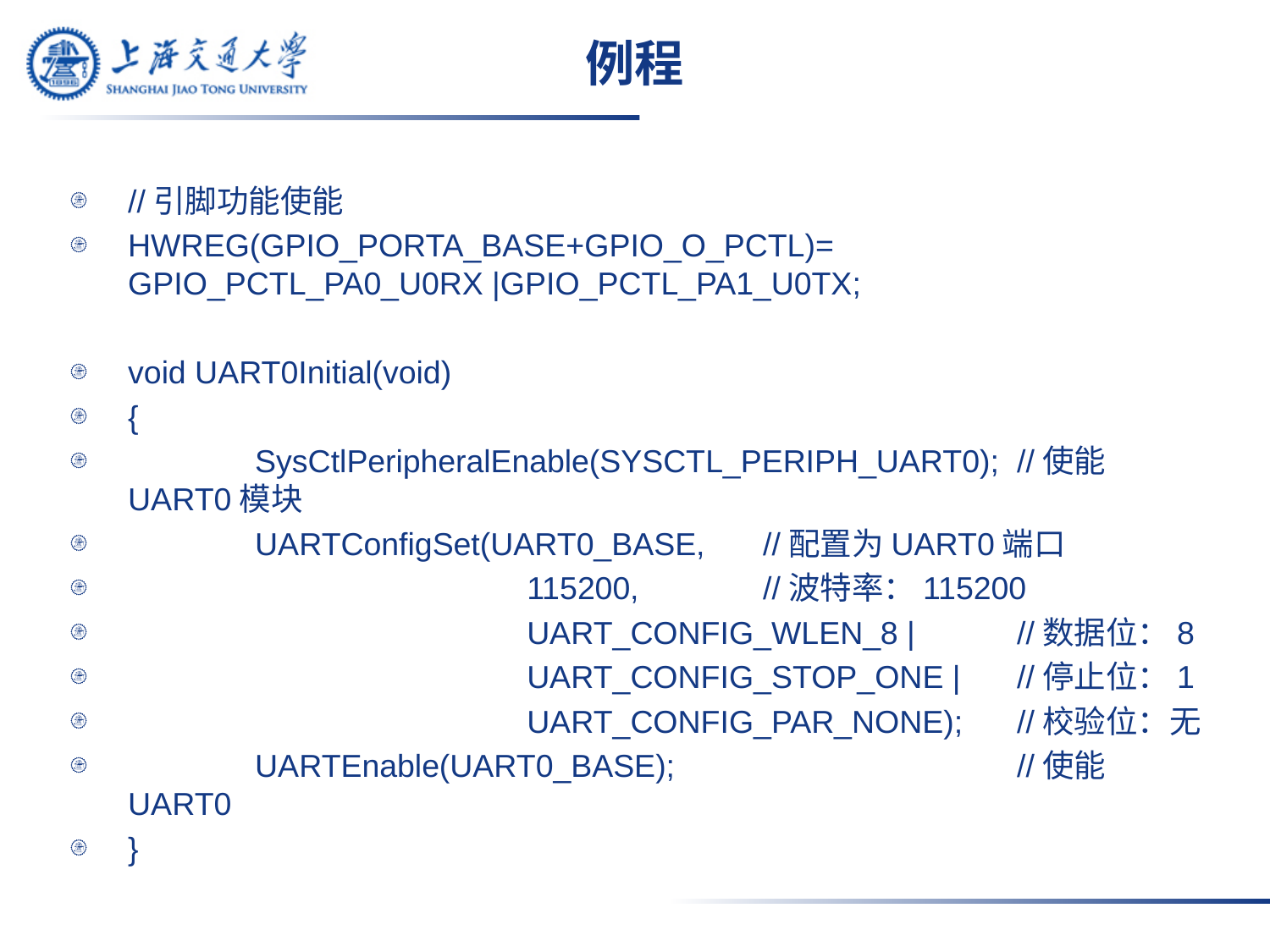

# 例程
//引脚功能使能
HWREG(GPIO_PORTA_BASE+GPIO_O_PCTL)=	GPIO_PCTL_PA0_U0RX |GPIO_PCTL_PA1_U0TX;

void UART0Initial(void)
{
	SysCtlPeripheralEnable(SYSCTL_PERIPH_UART0);	//使能UART0模块
	UARTConfigSet(UART0_BASE,	//配置为UART0端口
    			  115200,       	//波特率：115200
    			  UART_CONFIG_WLEN_8 |	//数据位：8
    			  UART_CONFIG_STOP_ONE |	//停止位：1
    			  UART_CONFIG_PAR_NONE);   	//校验位：无
	UARTEnable(UART0_BASE);			//使能UART0
}